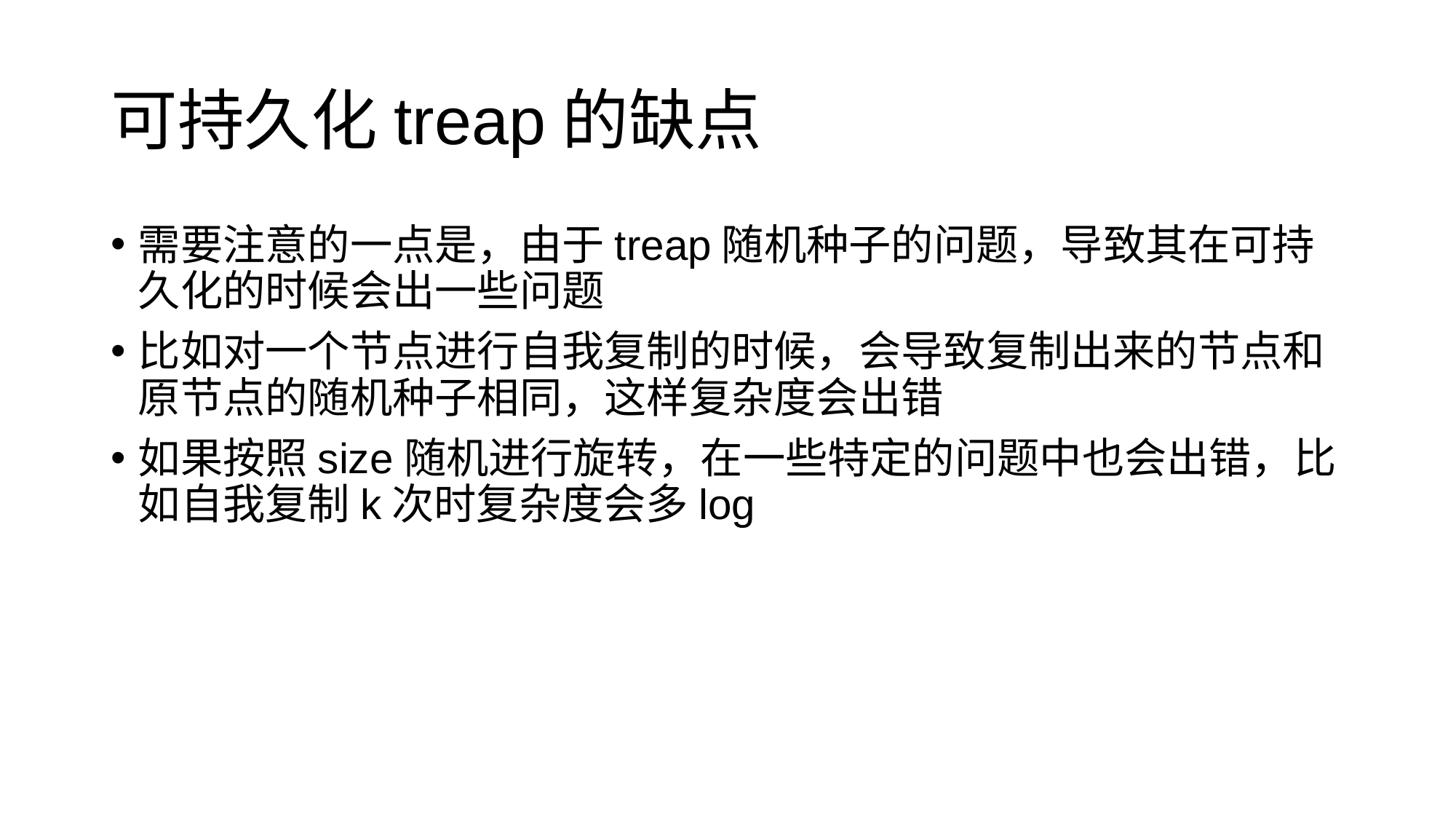

# 可持久化treap的缺点
需要注意的一点是，由于treap随机种子的问题，导致其在可持久化的时候会出一些问题
比如对一个节点进行自我复制的时候，会导致复制出来的节点和原节点的随机种子相同，这样复杂度会出错
如果按照size随机进行旋转，在一些特定的问题中也会出错，比如自我复制k次时复杂度会多log